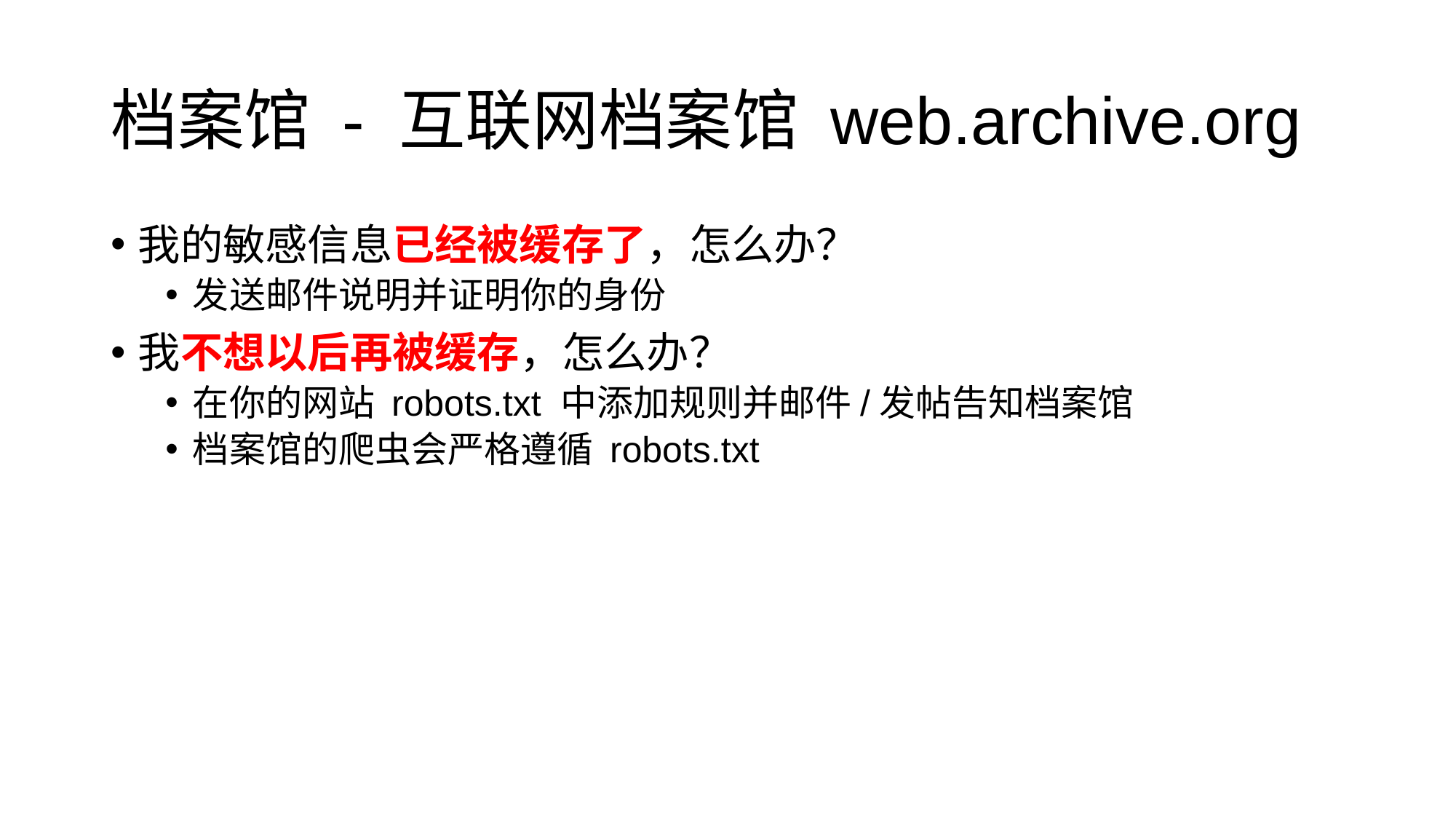

# 档案馆 - 互联网档案馆 web.archive.org
我的敏感信息已经被缓存了，怎么办？
发送邮件说明并证明你的身份
我不想以后再被缓存，怎么办？
在你的网站 robots.txt 中添加规则并邮件/发帖告知档案馆
档案馆的爬虫会严格遵循 robots.txt